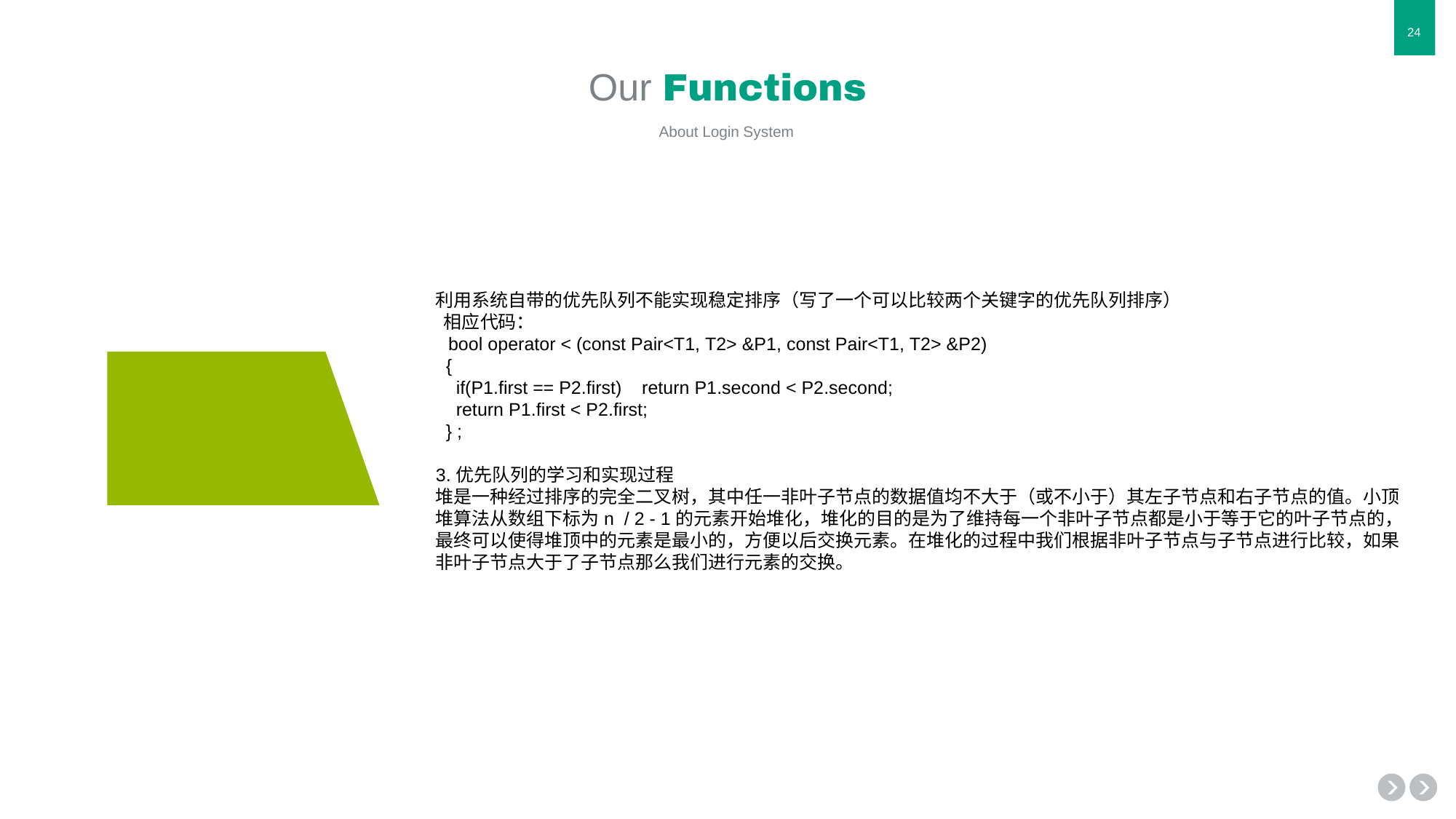

# Our Functions
About Login System
利用系统自带的优先队列不能实现稳定排序（写了一个可以比较两个关键字的优先队列排序）
  相应代码：
  bool operator < (const Pair<T1, T2> &P1, const Pair<T1, T2> &P2)
  {
    if(P1.first == P2.first)    return P1.second < P2.second;
    return P1.first < P2.first;
  } ;
3.优先队列的学习和实现过程
堆是一种经过排序的完全二叉树，其中任一非叶子节点的数据值均不大于（或不小于）其左子节点和右子节点的值。小顶堆算法从数组下标为n  / 2 - 1的元素开始堆化，堆化的目的是为了维持每一个非叶子节点都是小于等于它的叶子节点的，最终可以使得堆顶中的元素是最小的，方便以后交换元素。在堆化的过程中我们根据非叶子节点与子节点进行比较，如果非叶子节点大于了子节点那么我们进行元素的交换。